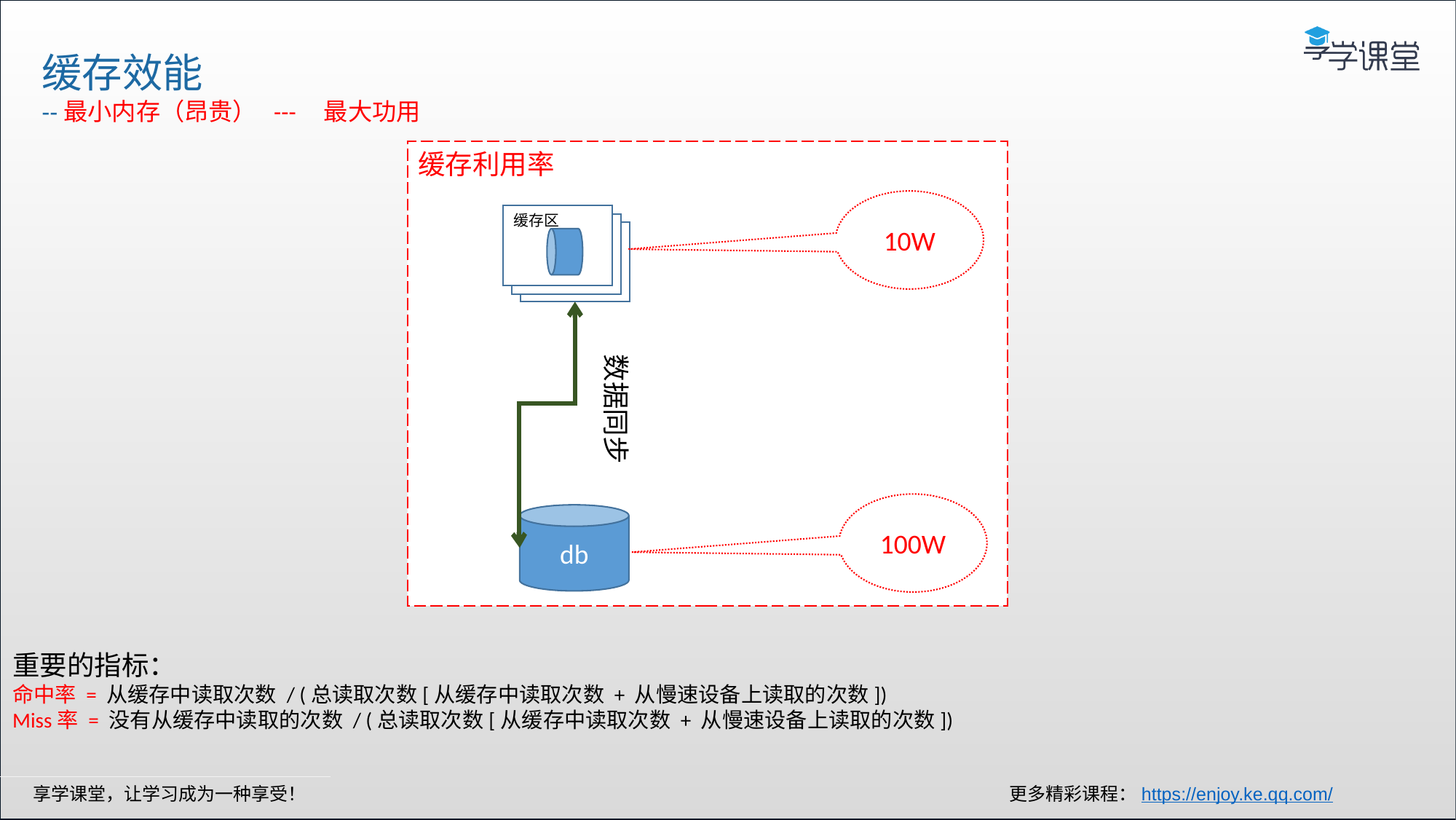

缓存效能
--最小内存（昂贵）  ---    最大功用
缓存利用率
10W
缓存区

数据同步
100W
db
重要的指标：
命中率 = 从缓存中读取次数 / (总读取次数[从缓存中读取次数 + 从慢速设备上读取的次数])
Miss率 = 没有从缓存中读取的次数 / (总读取次数[从缓存中读取次数 + 从慢速设备上读取的次数])